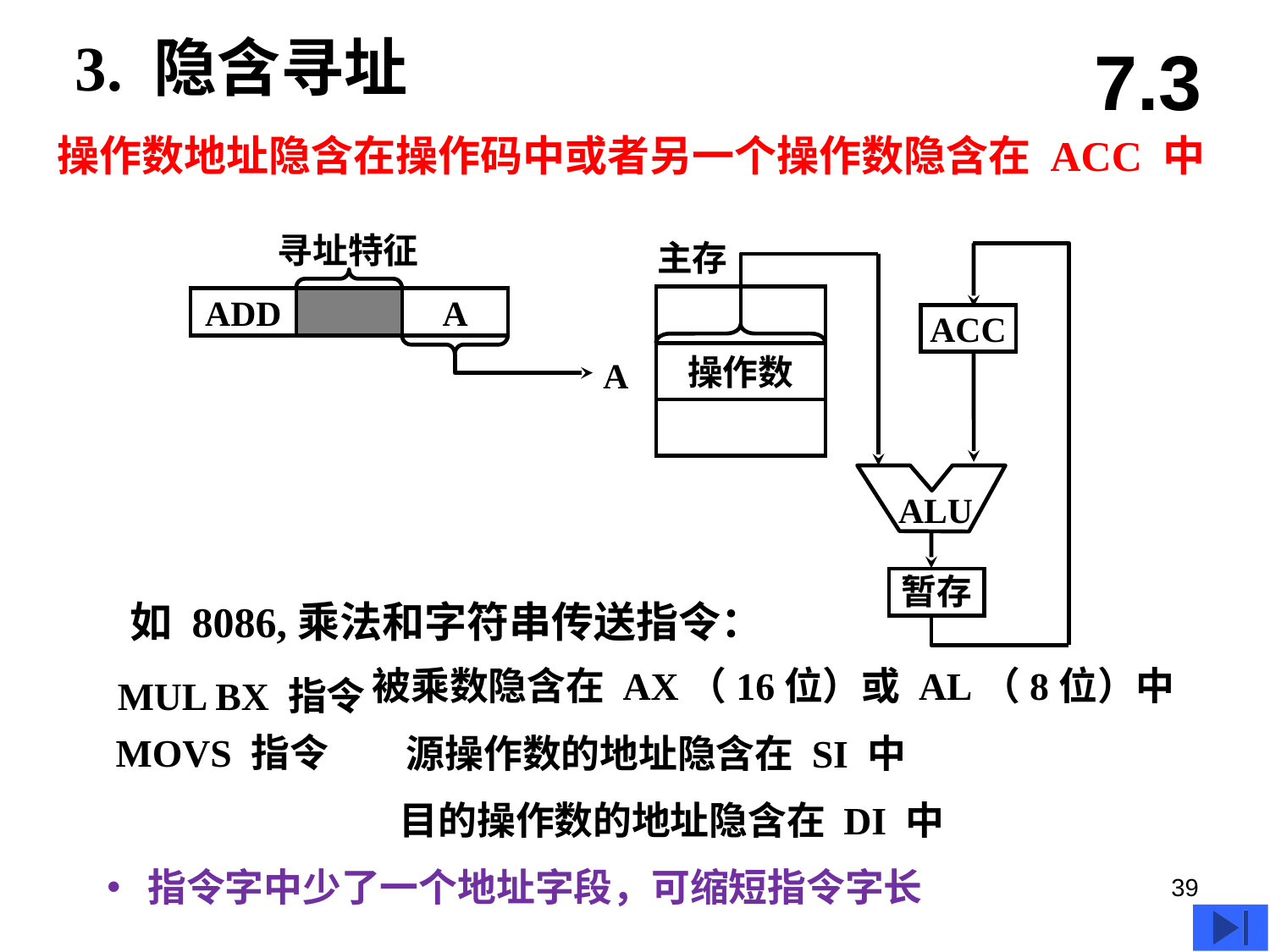

3. 隐含寻址
7.3
操作数地址隐含在操作码中或者另一个操作数隐含在 ACC 中
寻址特征

主存

操作数

ADD

A

ACC
A

ALU

暂存
如 8086,乘法和字符串传送指令：

被乘数隐含在 AX（16位）或 AL（8位）中
MUL BX 指令
MOVS 指令
源操作数的地址隐含在 SI 中
目的操作数的地址隐含在 DI 中
  指令字中少了一个地址字段，可缩短指令字长
39